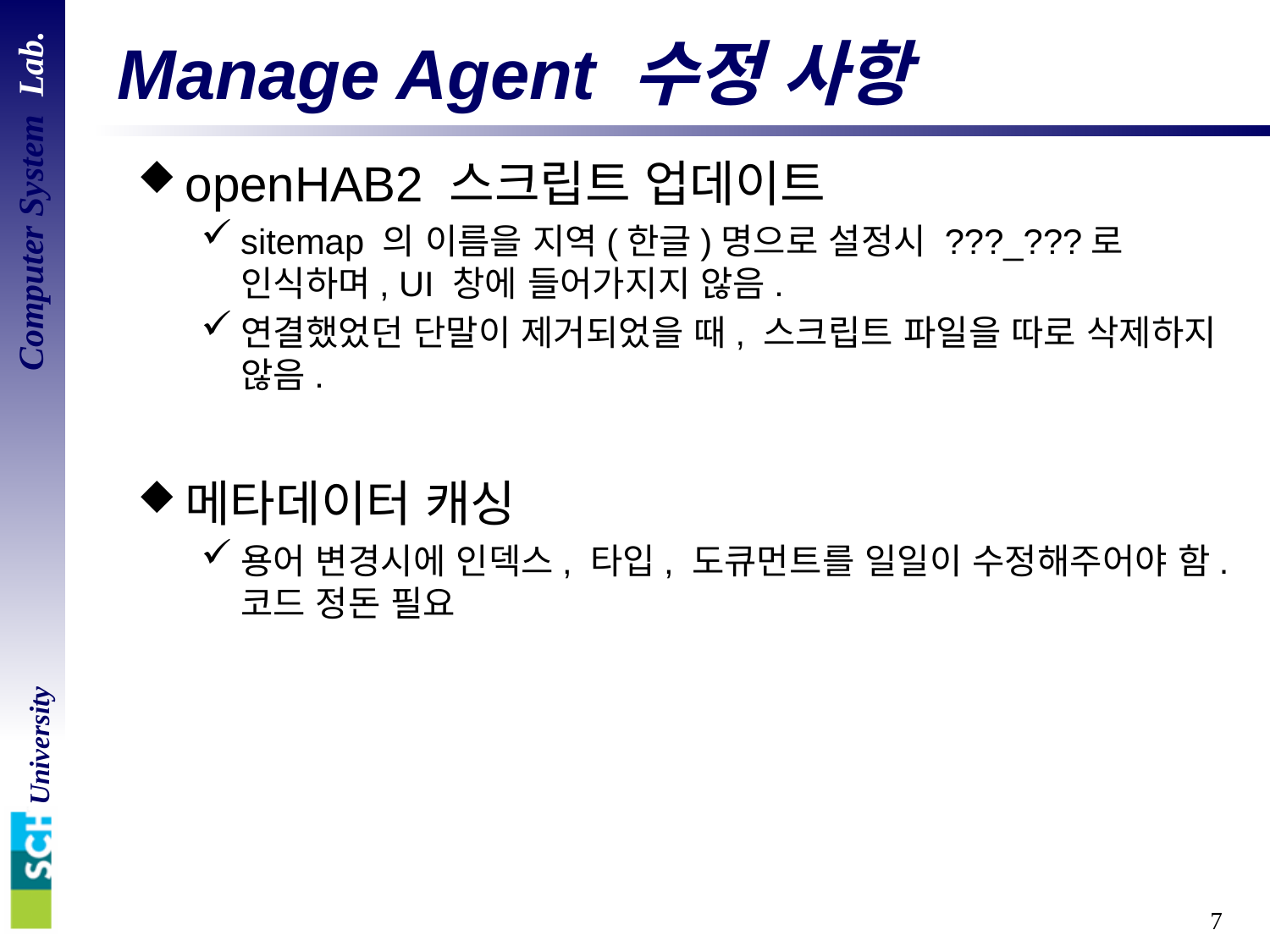

# Manage Agent 수정 사항
openHAB2 스크립트 업데이트
sitemap 의 이름을 지역(한글)명으로 설정시 ???_???로 인식하며, UI 창에 들어가지지 않음.
연결했었던 단말이 제거되었을 때, 스크립트 파일을 따로 삭제하지 않음.

메타데이터 캐싱
용어 변경시에 인덱스, 타입, 도큐먼트를 일일이 수정해주어야 함. 코드 정돈 필요